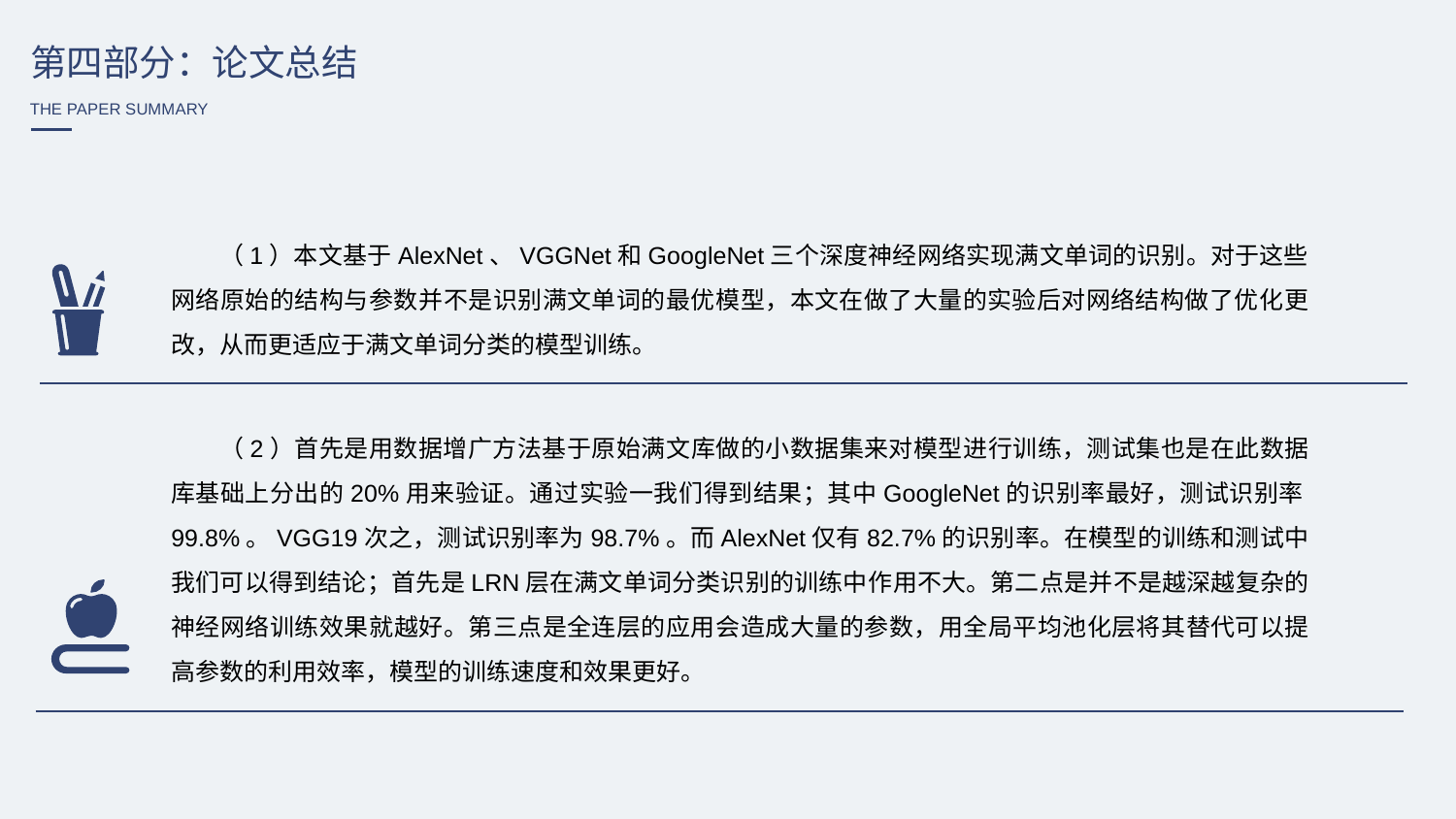

第四部分：论文总结
THE PAPER SUMMARY
（1）本文基于AlexNet、VGGNet和GoogleNet三个深度神经网络实现满文单词的识别。对于这些网络原始的结构与参数并不是识别满文单词的最优模型，本文在做了大量的实验后对网络结构做了优化更改，从而更适应于满文单词分类的模型训练。

（2）首先是用数据增广方法基于原始满文库做的小数据集来对模型进行训练，测试集也是在此数据库基础上分出的20%用来验证。通过实验一我们得到结果；其中GoogleNet的识别率最好，测试识别率99.8%。VGG19次之，测试识别率为98.7%。而AlexNet仅有82.7%的识别率。在模型的训练和测试中我们可以得到结论；首先是LRN层在满文单词分类识别的训练中作用不大。第二点是并不是越深越复杂的神经网络训练效果就越好。第三点是全连层的应用会造成大量的参数，用全局平均池化层将其替代可以提高参数的利用效率，模型的训练速度和效果更好。